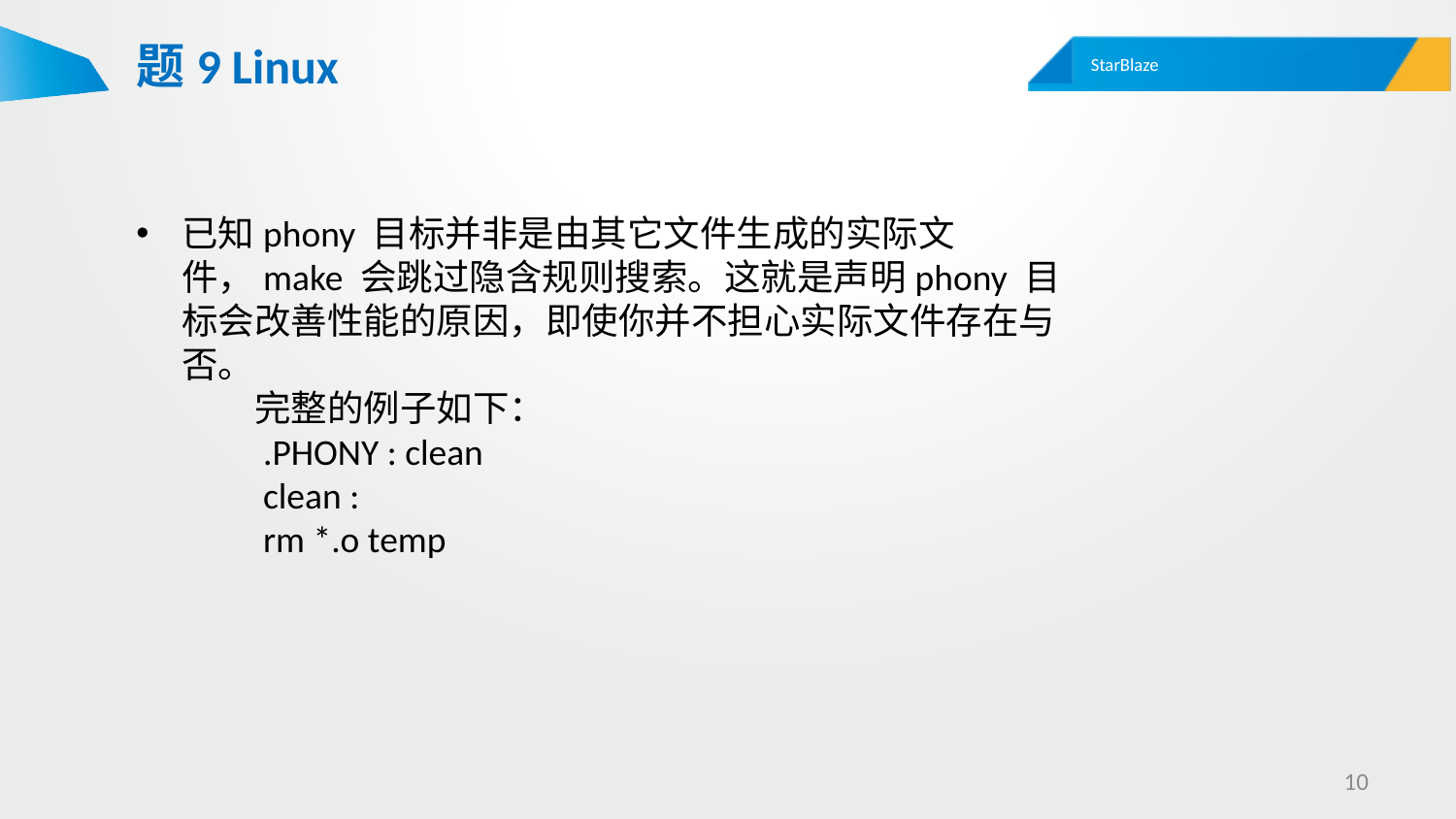

# 题9 Linux
已知phony 目标并非是由其它文件生成的实际文件，make 会跳过隐含规则搜索。这就是声明phony 目标会改善性能的原因，即使你并不担心实际文件存在与否。
　　完整的例子如下：
　　.PHONY : clean
　　clean :
　　rm *.o temp

10